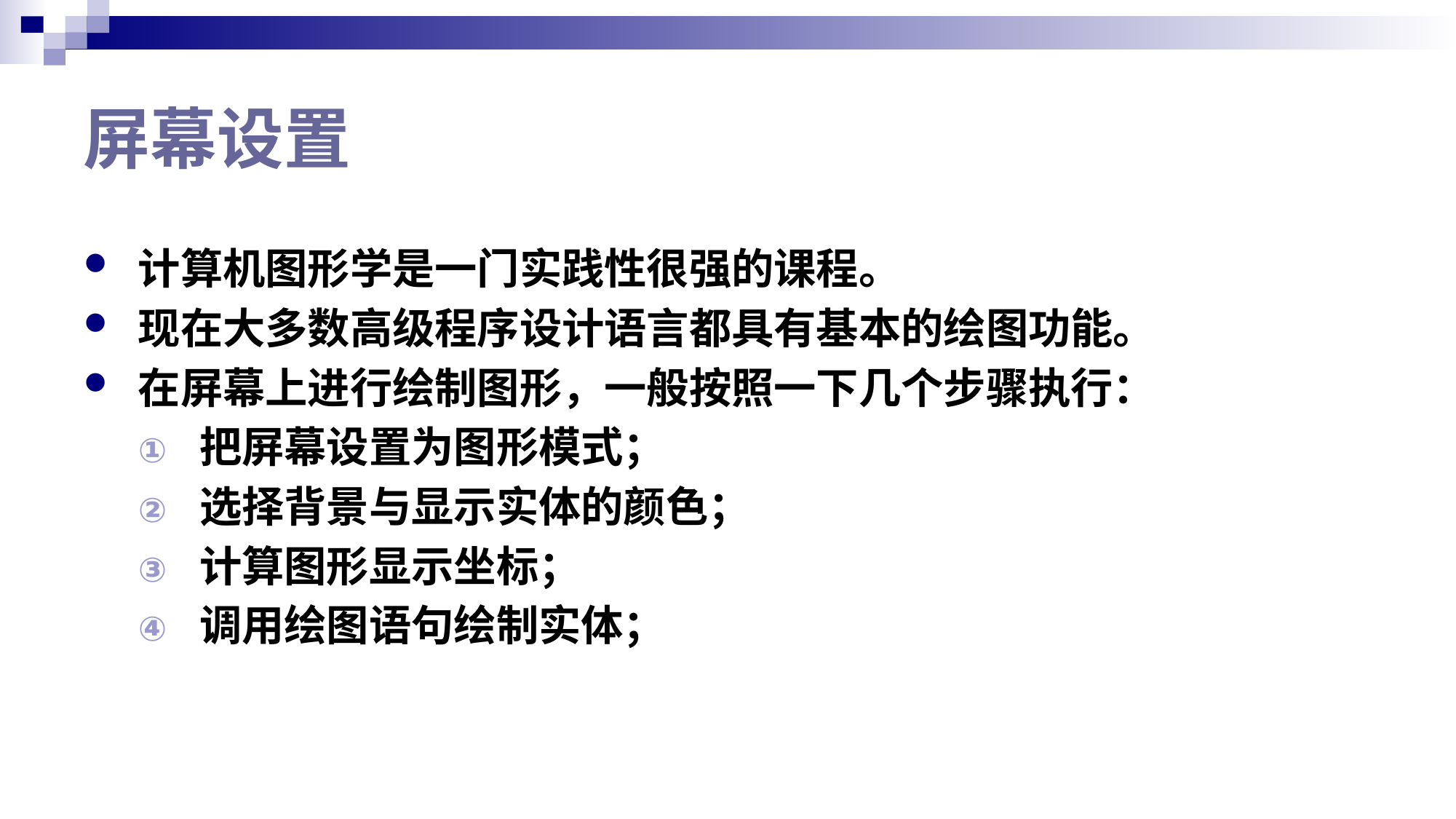

# 屏幕设置
计算机图形学是一门实践性很强的课程。
现在大多数高级程序设计语言都具有基本的绘图功能。
在屏幕上进行绘制图形，一般按照一下几个步骤执行：
把屏幕设置为图形模式；
选择背景与显示实体的颜色；
计算图形显示坐标；
调用绘图语句绘制实体；